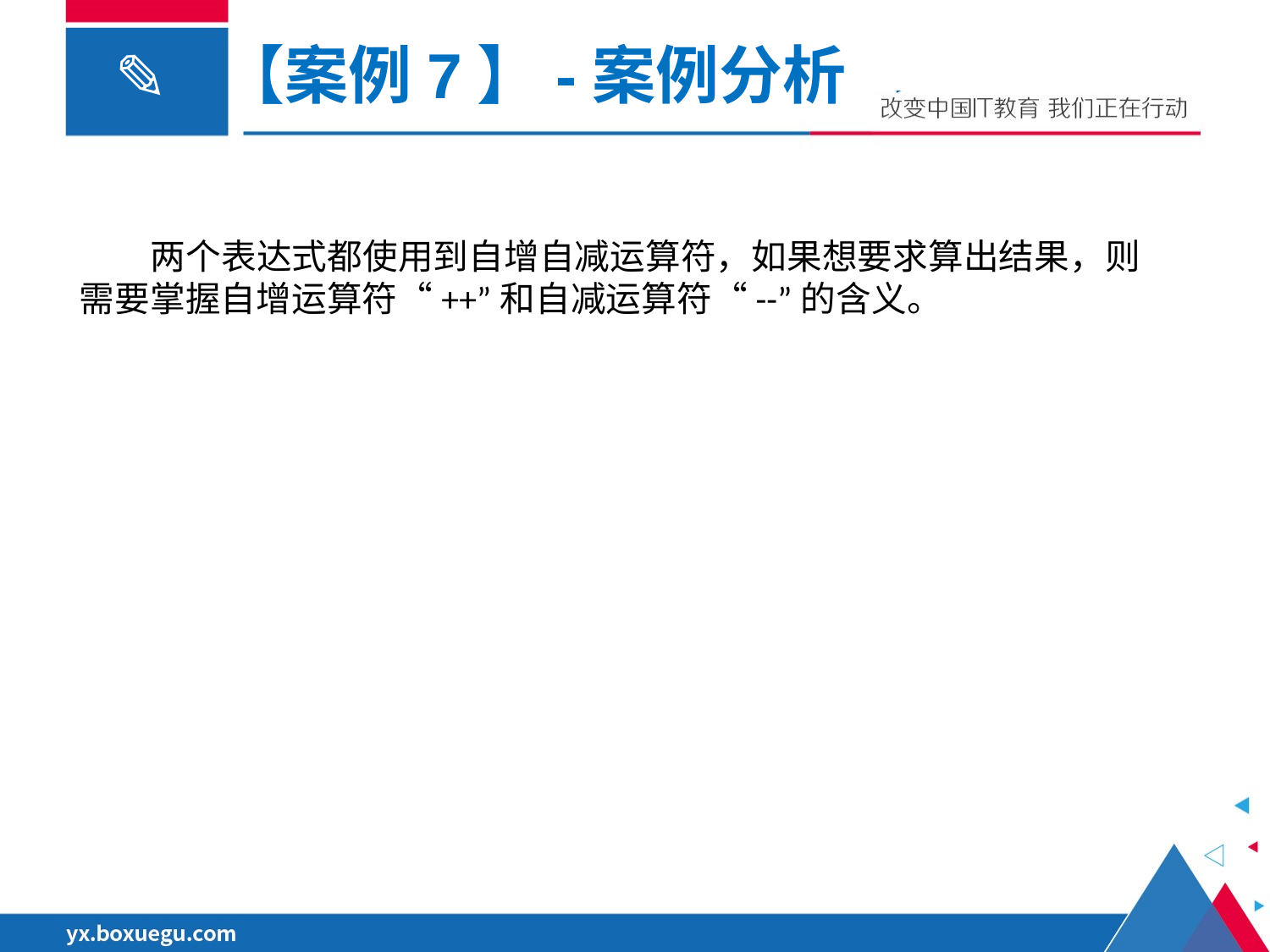

【案例7】-案例分析
        两个表达式都使用到自增自减运算符，如果想要求算出结果，则需要掌握自增运算符“++”和自减运算符“--”的含义。